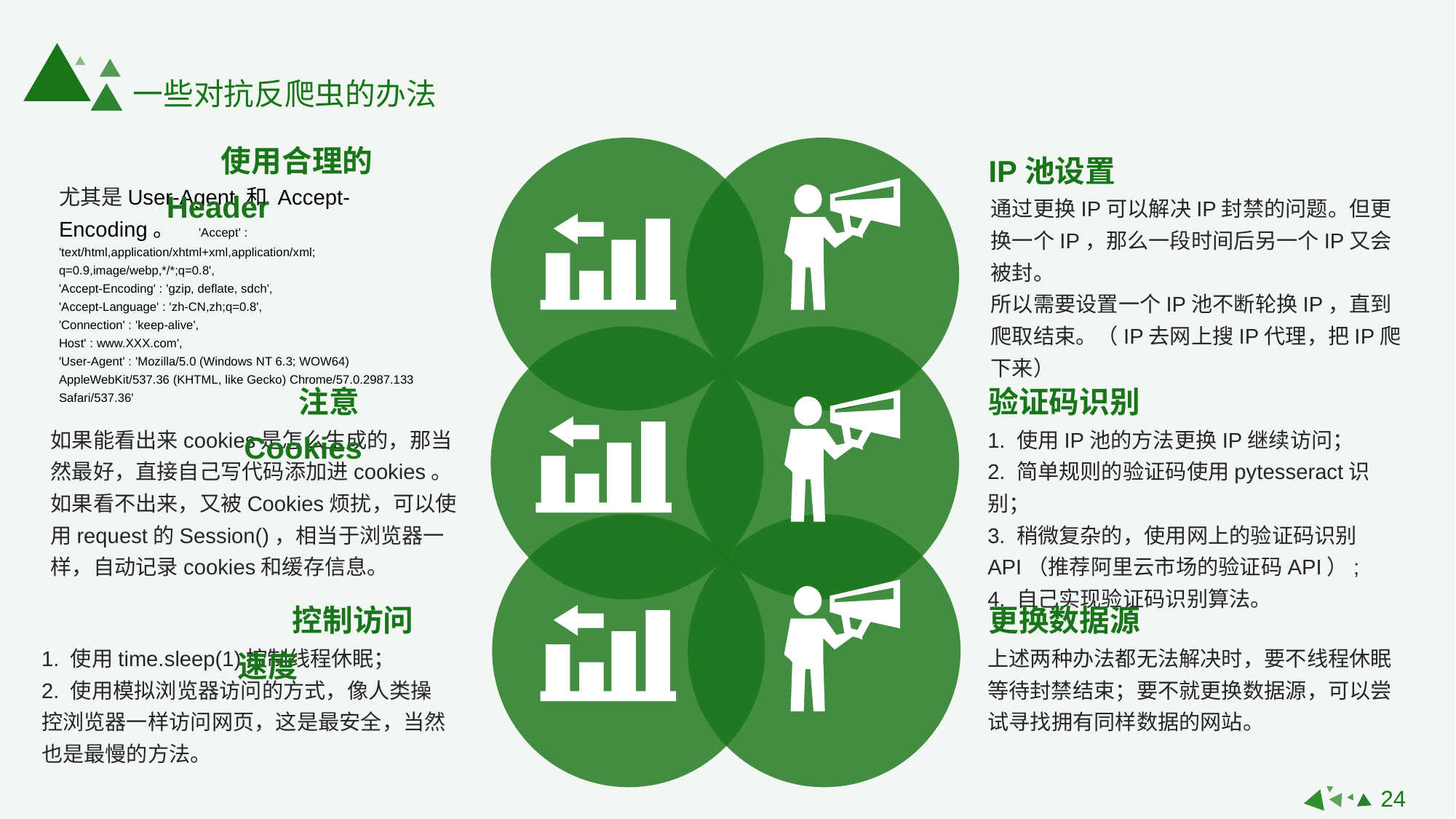

一些对抗反爬虫的办法

使用合理的Header

IP池设置
尤其是User-Agent 和 Accept-Encoding。        'Accept' : 'text/html,application/xhtml+xml,application/xml;
q=0.9,image/webp,*/*;q=0.8',
'Accept-Encoding' : 'gzip, deflate, sdch',
'Accept-Language' : 'zh-CN,zh;q=0.8',
'Connection' : 'keep-alive',
Host' : www.XXX.com',
'User-Agent' : 'Mozilla/5.0 (Windows NT 6.3; WOW64) AppleWebKit/537.36 (KHTML, like Gecko) Chrome/57.0.2987.133 Safari/537.36'

通过更换IP可以解决IP封禁的问题。但更换一个IP，那么一段时间后另一个IP又会被封。
所以需要设置一个IP池不断轮换IP，直到爬取结束。（IP去网上搜IP代理，把IP爬下来）

注意Cookies
验证码识别

如果能看出来cookies是怎么生成的，那当然最好，直接自己写代码添加进cookies。
如果看不出来，又被Cookies烦扰，可以使用request的Session()，相当于浏览器一样，自动记录cookies和缓存信息。
1. 使用IP池的方法更换IP继续访问；
2. 简单规则的验证码使用pytesseract识别；
3. 稍微复杂的，使用网上的验证码识别API（推荐阿里云市场的验证码API）;
4. 自己实现验证码识别算法。

控制访问速度
更换数据源

1. 使用time.sleep(1)控制线程休眠；
2. 使用模拟浏览器访问的方式，像人类操控浏览器一样访问网页，这是最安全，当然也是最慢的方法。
上述两种办法都无法解决时，要不线程休眠等待封禁结束；要不就更换数据源，可以尝试寻找拥有同样数据的网站。
24